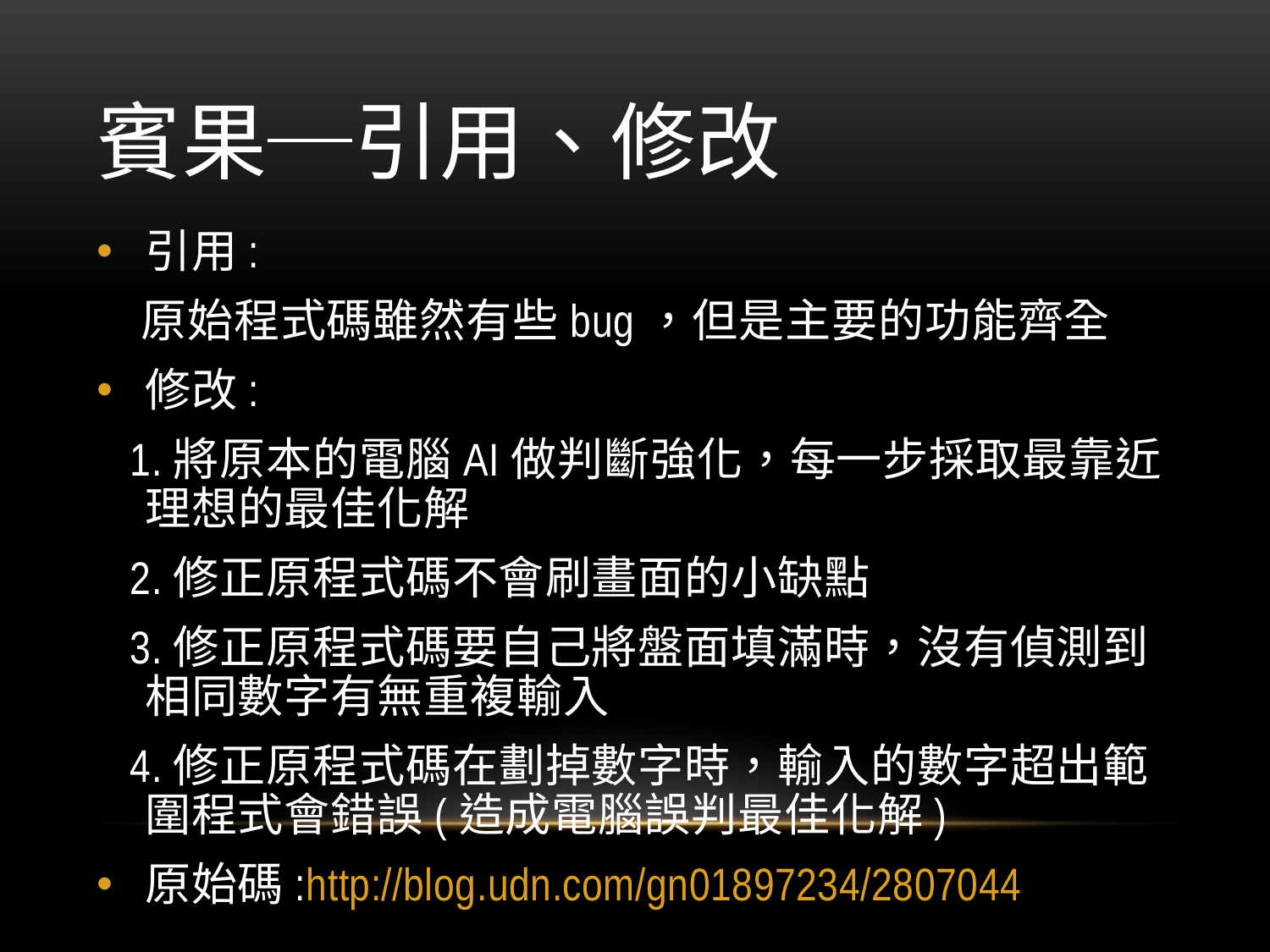

# 賓果─引用、修改
引用:
   原始程式碼雖然有些bug，但是主要的功能齊全
修改:
   1.將原本的電腦AI做判斷強化，每一步採取最靠近理想的最佳化解
   2.修正原程式碼不會刷畫面的小缺點
   3.修正原程式碼要自己將盤面填滿時，沒有偵測到相同數字有無重複輸入
   4.修正原程式碼在劃掉數字時，輸入的數字超出範圍程式會錯誤(造成電腦誤判最佳化解)
原始碼:http://blog.udn.com/gn01897234/2807044